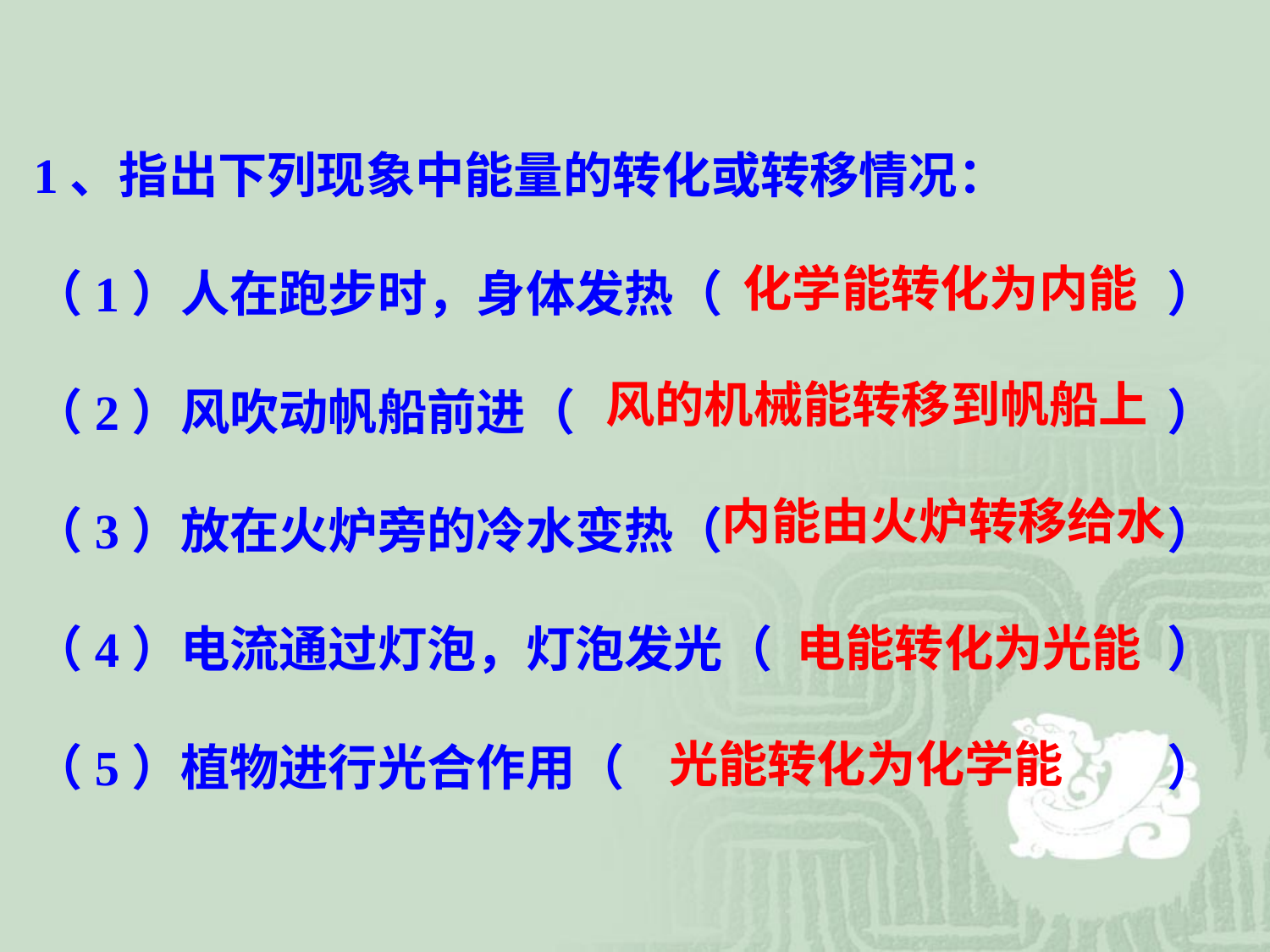

1、指出下列现象中能量的转化或转移情况：

（1）人在跑步时，身体发热（　　　　　　　　　）

（2）风吹动帆船前进（　　　　　　　　　　　　）

（3）放在火炉旁的冷水变热（　　　　　　　　　）

（4）电流通过灯泡，灯泡发光（　　　　　　　　）

（5）植物进行光合作用（　　　　　　　　　　　）
化学能转化为内能
风的机械能转移到帆船上
内能由火炉转移给水
电能转化为光能
光能转化为化学能